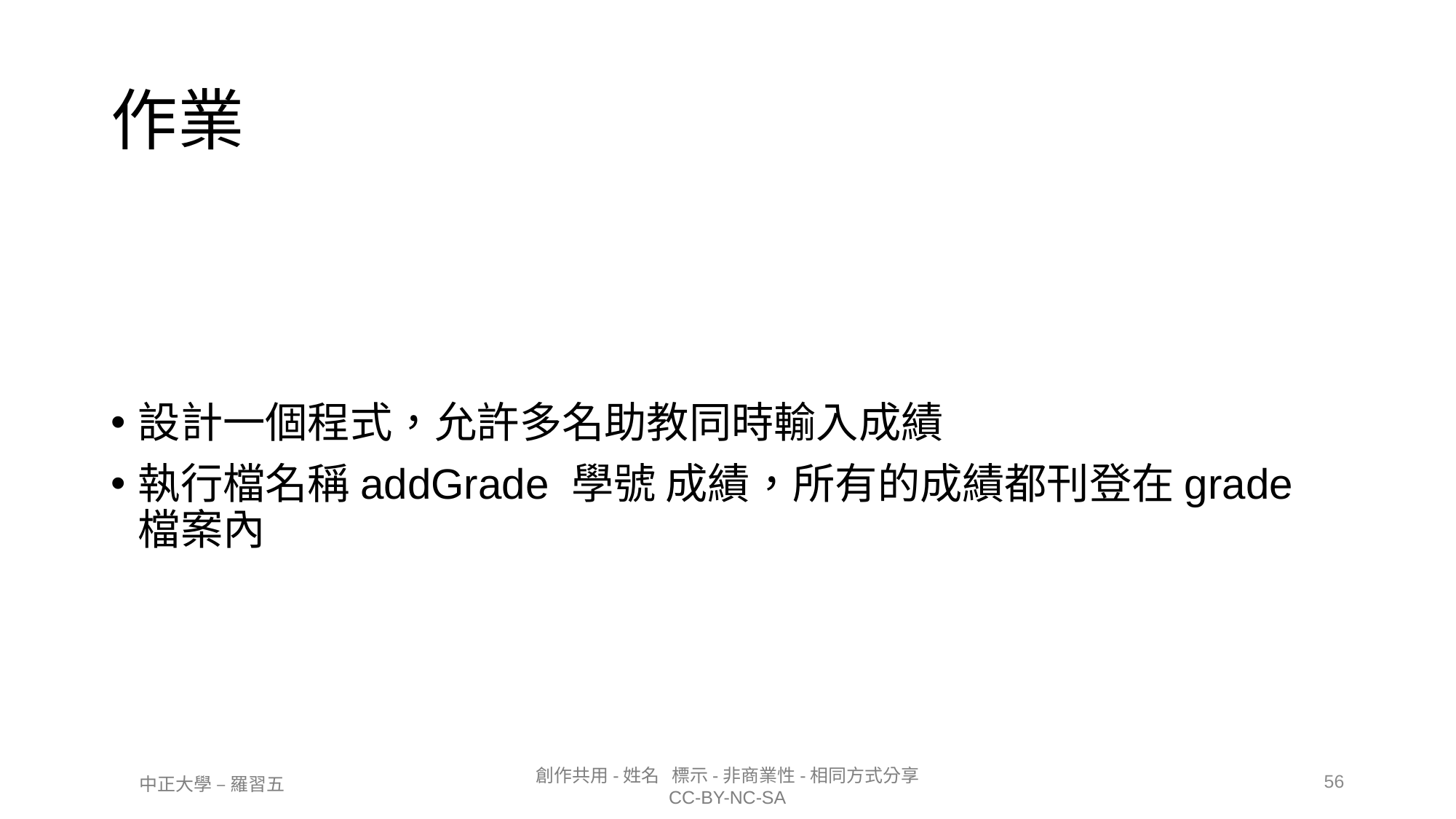

# 作業
設計一個程式，允許多名助教同時輸入成績
執行檔名稱addGrade 學號 成績，所有的成績都刊登在grade檔案內
56